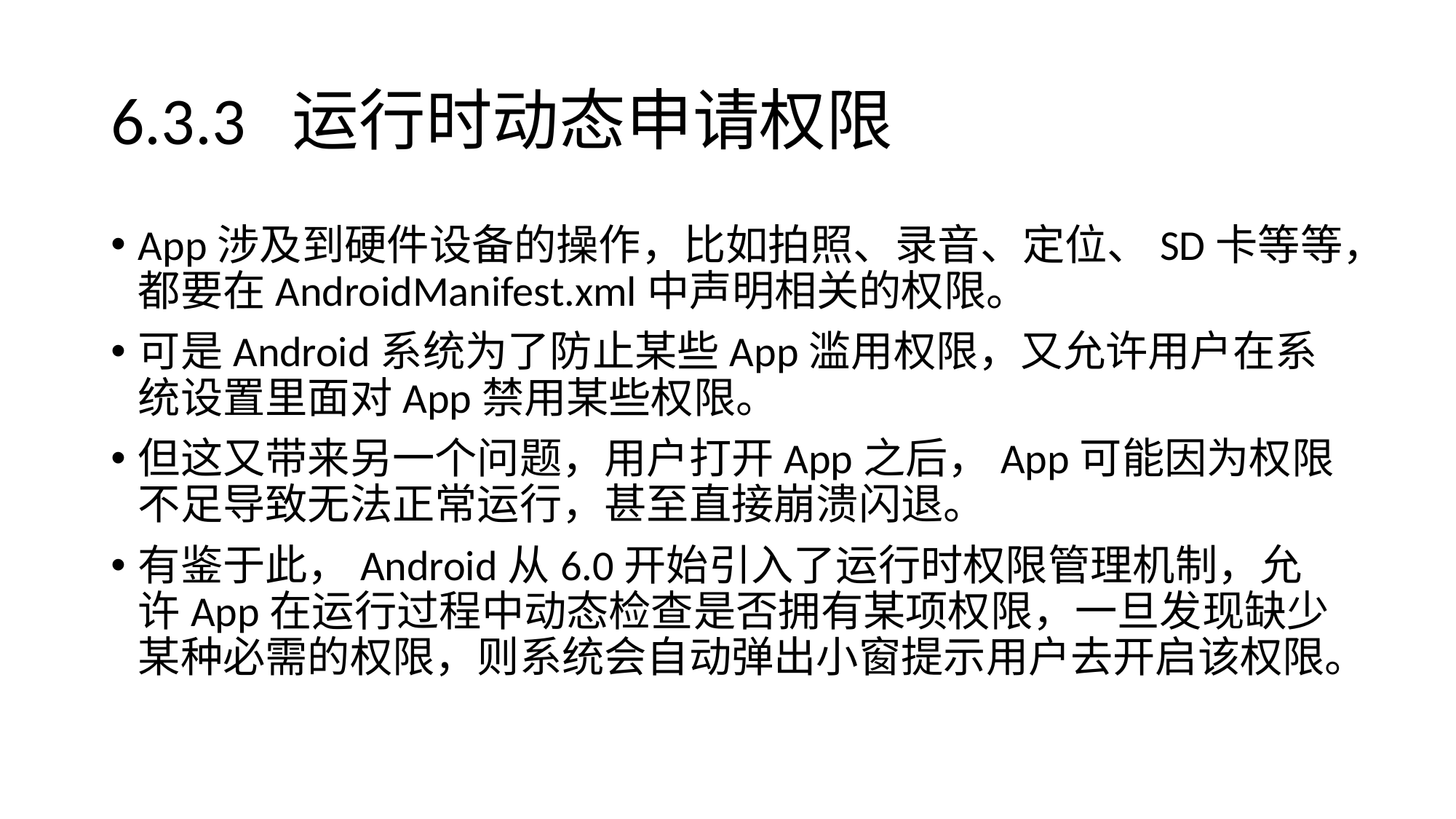

# 6.3.3  运行时动态申请权限
App涉及到硬件设备的操作，比如拍照、录音、定位、SD卡等等，都要在AndroidManifest.xml中声明相关的权限。
可是Android系统为了防止某些App滥用权限，又允许用户在系统设置里面对App禁用某些权限。
但这又带来另一个问题，用户打开App之后，App可能因为权限不足导致无法正常运行，甚至直接崩溃闪退。
有鉴于此，Android从6.0开始引入了运行时权限管理机制，允许App在运行过程中动态检查是否拥有某项权限，一旦发现缺少某种必需的权限，则系统会自动弹出小窗提示用户去开启该权限。